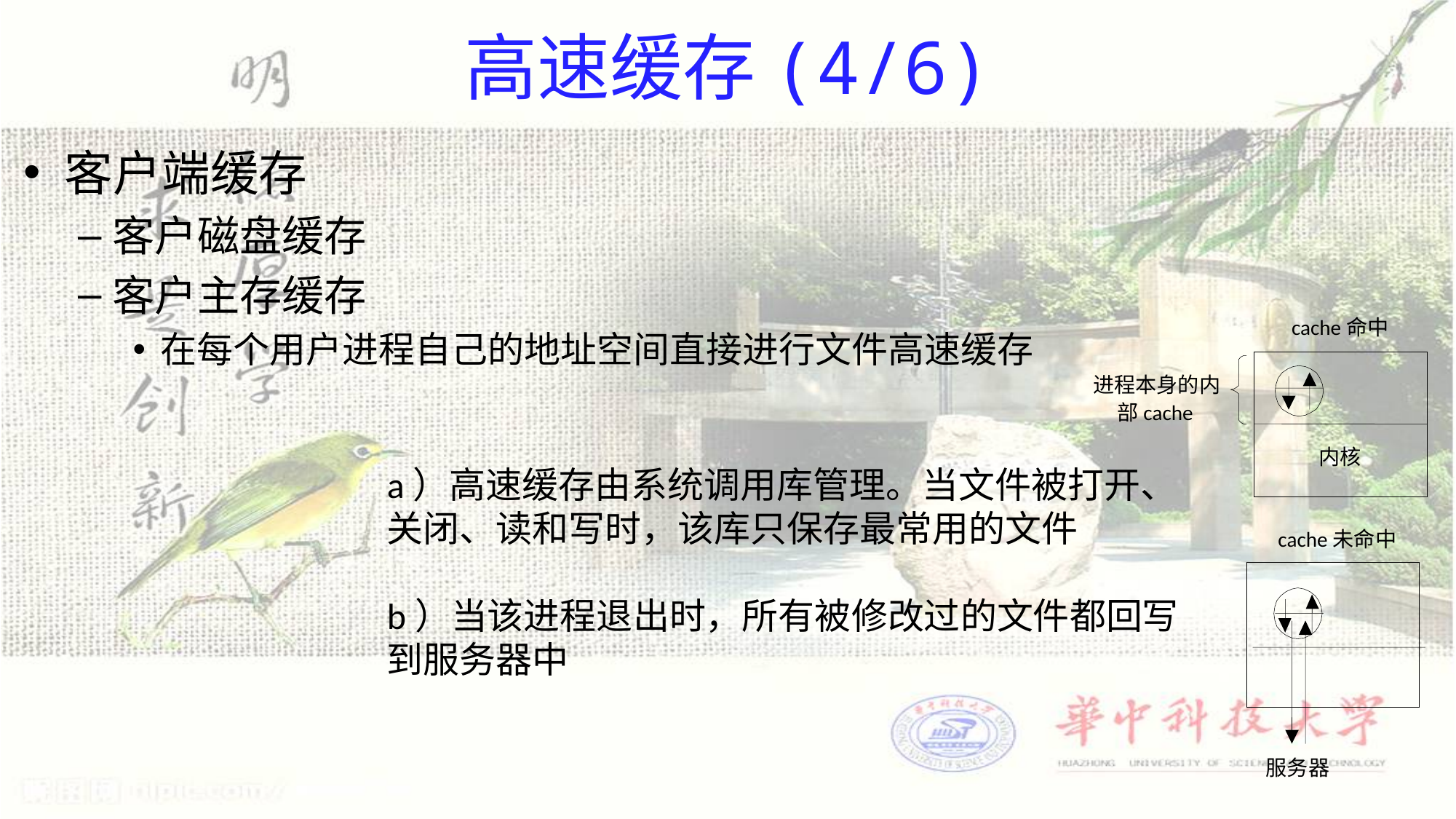

# 高速缓存(4/6)
客户端缓存
客户磁盘缓存
客户主存缓存
在每个用户进程自己的地址空间直接进行文件高速缓存
cache命中

进程本身的内
部cache

内核

cache未命中

服务器
a）高速缓存由系统调用库管理。当文件被打开、关闭、读和写时，该库只保存最常用的文件

b）当该进程退出时，所有被修改过的文件都回写到服务器中